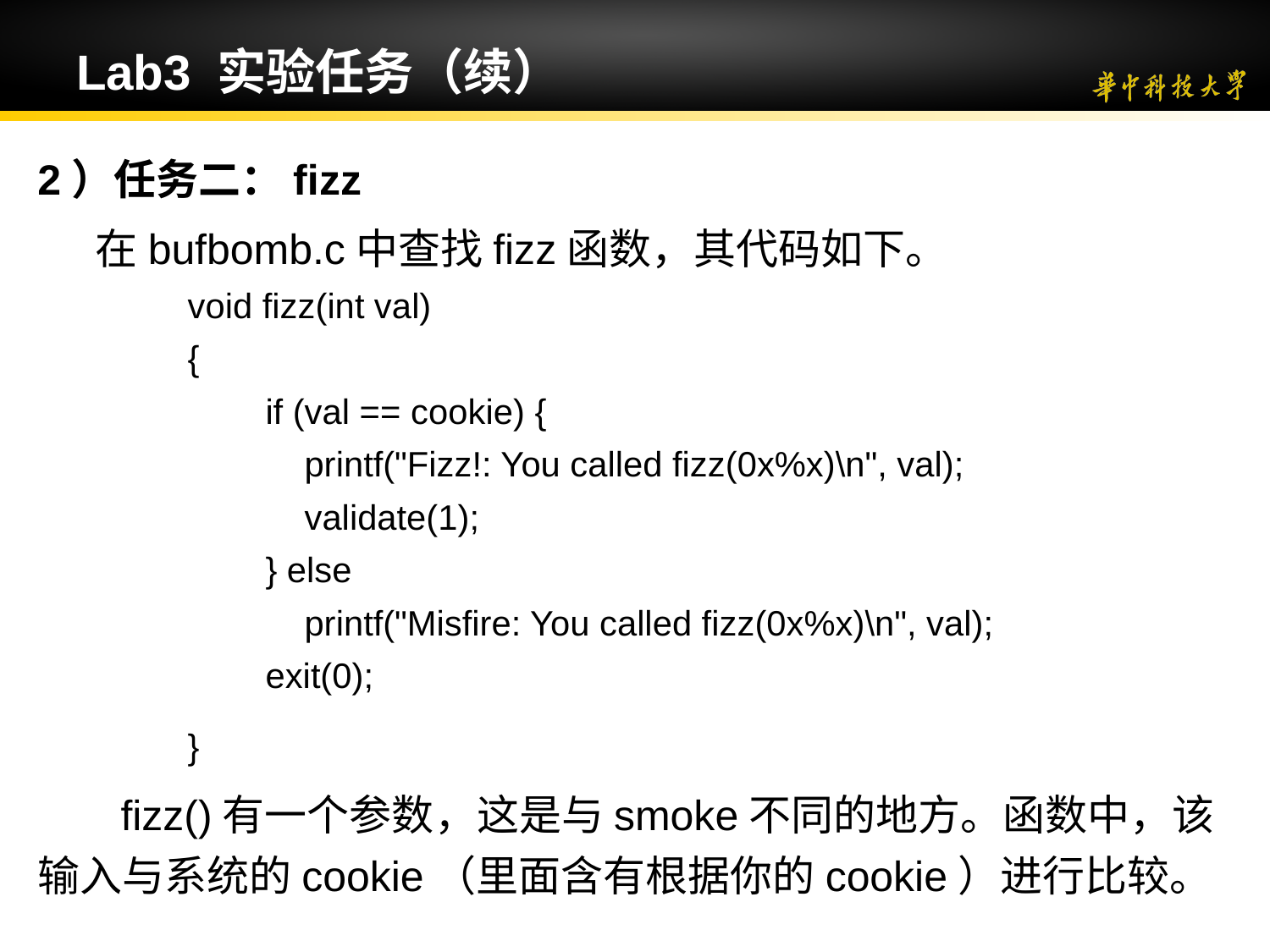

# Lab3 实验任务（续）
2）任务二：fizz
     在bufbomb.c中查找fizz函数，其代码如下。
void fizz(int val)
{
        if (val == cookie) {
            printf("Fizz!: You called fizz(0x%x)\n", val);
            validate(1);
        } else
            printf("Misfire: You called fizz(0x%x)\n", val);
        exit(0);
}
       fizz()有一个参数，这是与smoke不同的地方。函数中，该输入与系统的cookie（里面含有根据你的cookie）进行比较。